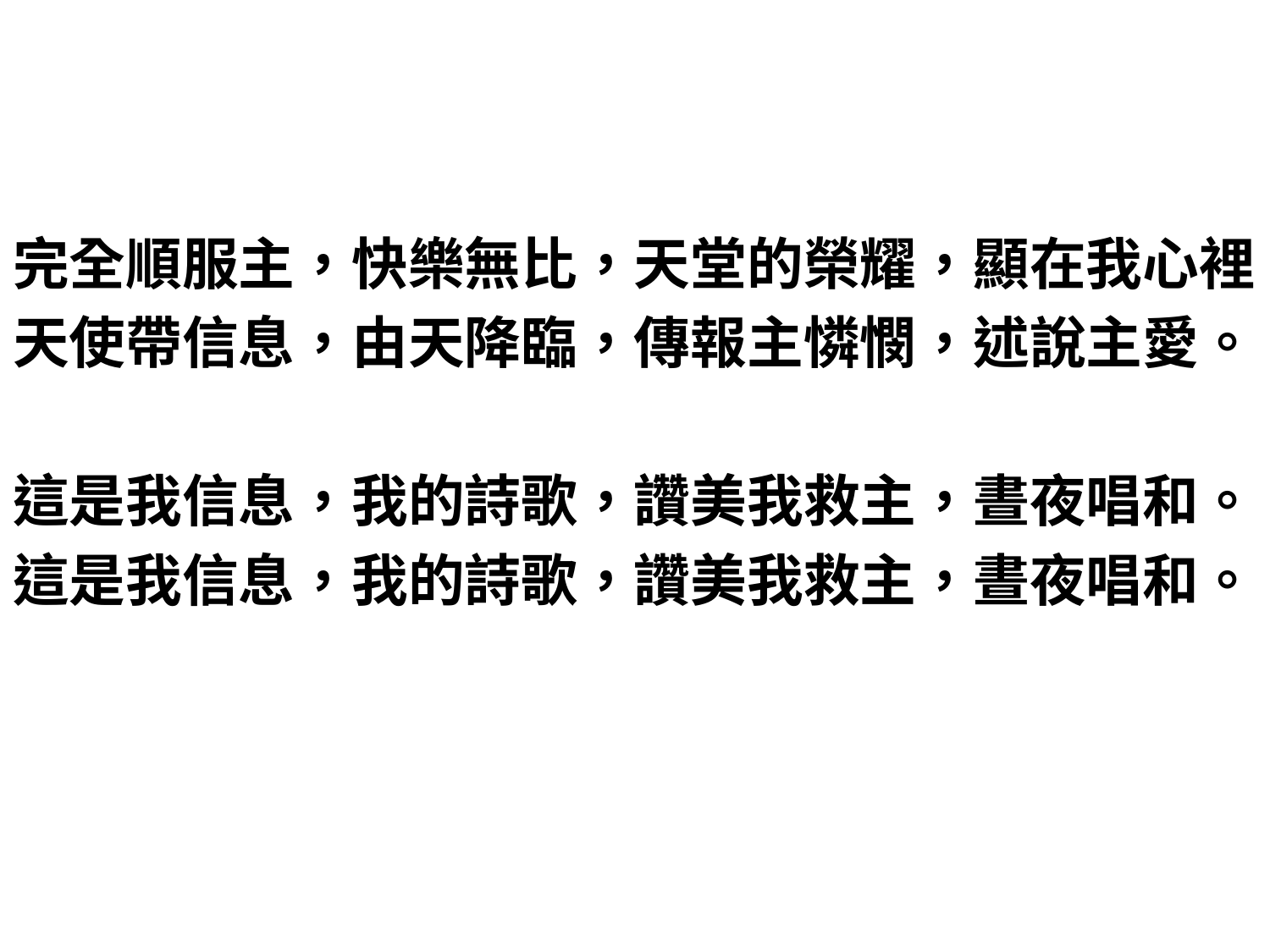

#
完全順服主，快樂無比，天堂的榮耀，顯在我心裡，
天使帶信息，由天降臨，傳報主憐憫，述說主愛。

這是我信息，我的詩歌，讚美我救主，晝夜唱和。
這是我信息，我的詩歌，讚美我救主，晝夜唱和。